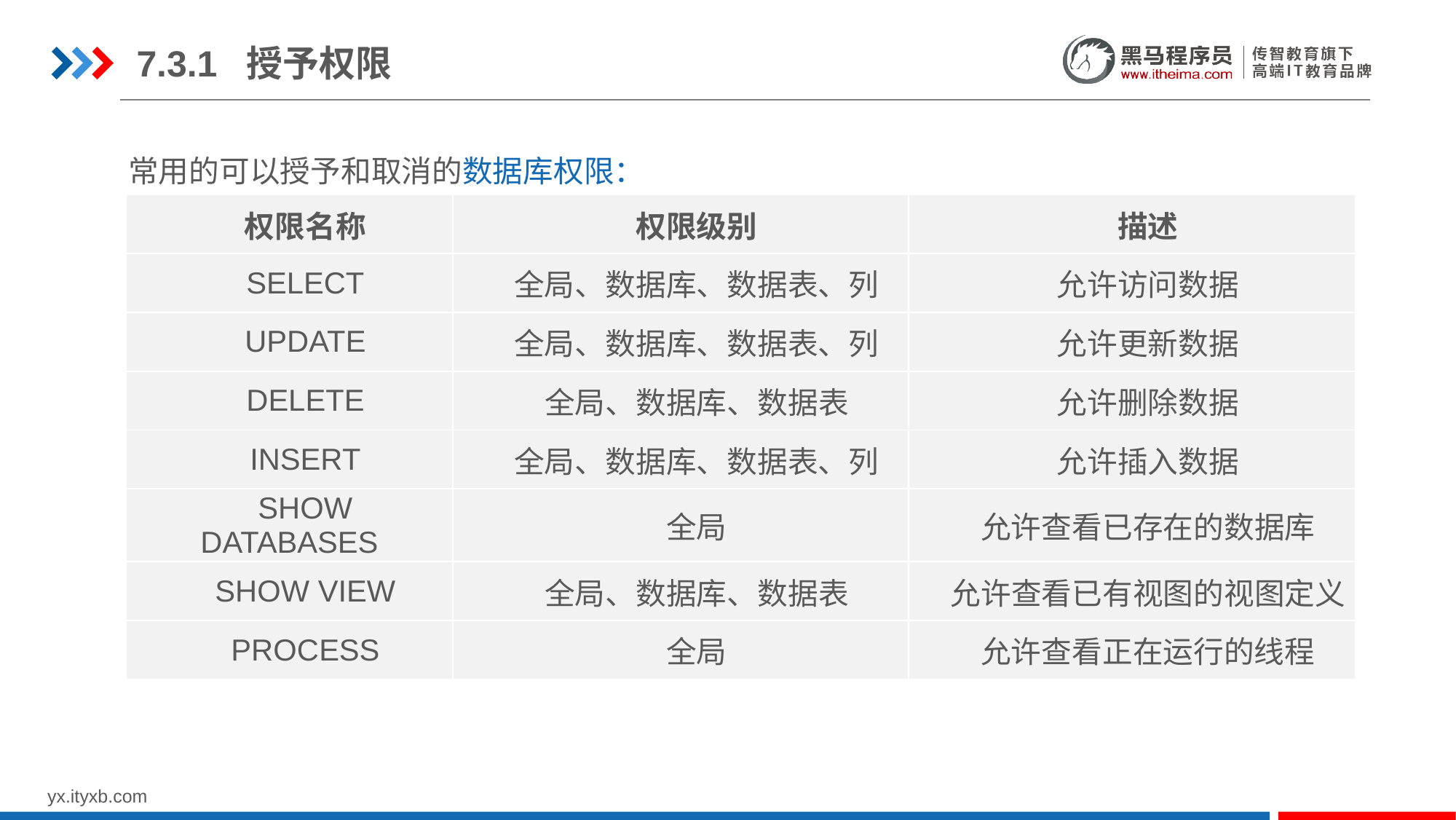

7.3.1  授予权限
常用的可以授予和取消的数据库权限：
| 权限名称 | 权限级别 | 描述 |
| --- | --- | --- |
| SELECT | 全局、数据库、数据表、列 | 允许访问数据 |
| UPDATE | 全局、数据库、数据表、列 | 允许更新数据 |
| DELETE | 全局、数据库、数据表 | 允许删除数据 |
| INSERT | 全局、数据库、数据表、列 | 允许插入数据 |
| SHOW DATABASES | 全局 | 允许查看已存在的数据库 |
| SHOW VIEW | 全局、数据库、数据表 | 允许查看已有视图的视图定义 |
| PROCESS | 全局 | 允许查看正在运行的线程 |